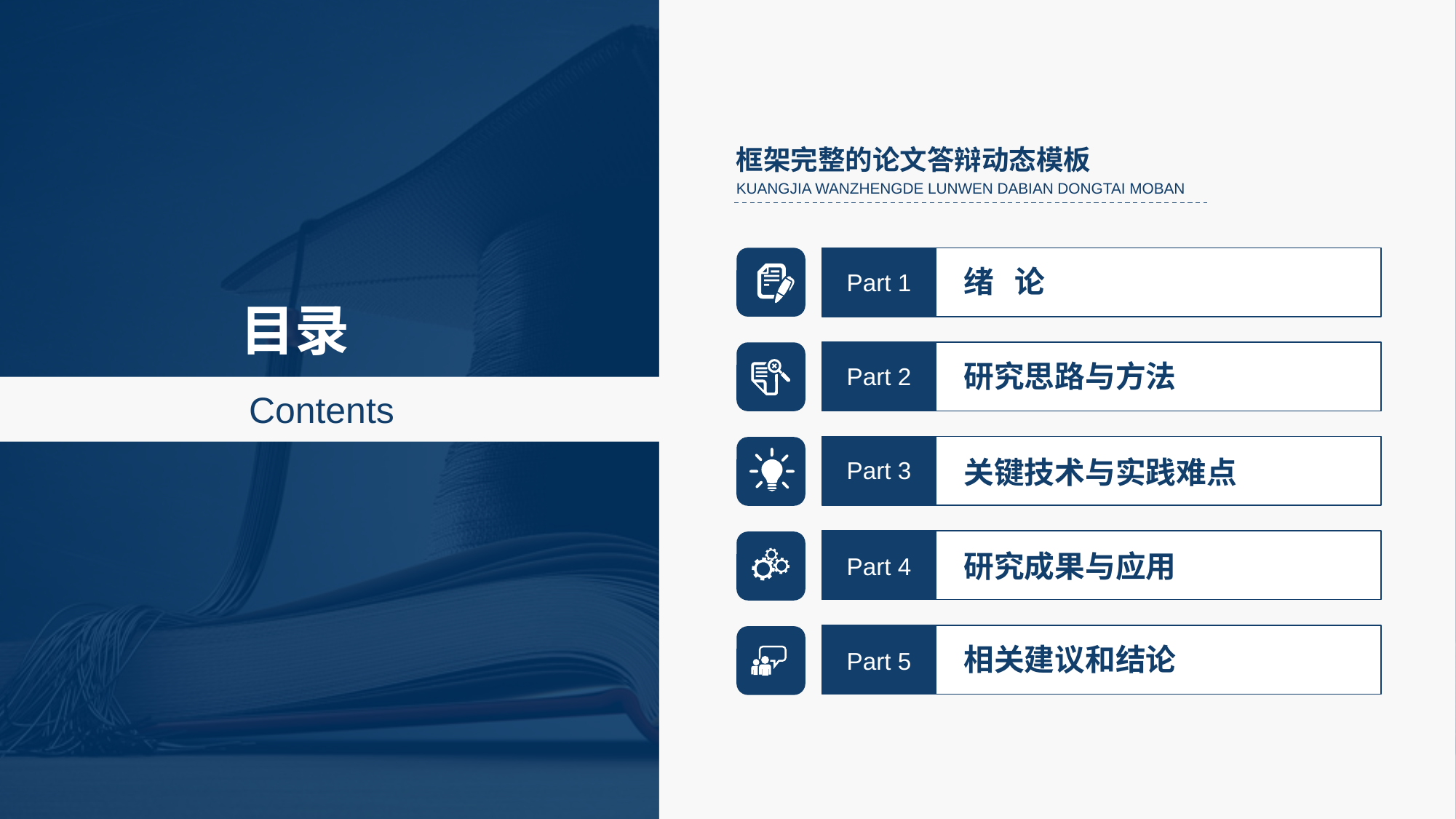

框架完整的论文答辩动态模板
KUANGJIA WANZHENGDE LUNWEN DABIAN DONGTAI MOBAN

绪   论
Part 1
目录

研究思路与方法
Part 2

Contents

关键技术与实践难点
Part 3

研究成果与应用
Part 4

相关建议和结论
Part 5